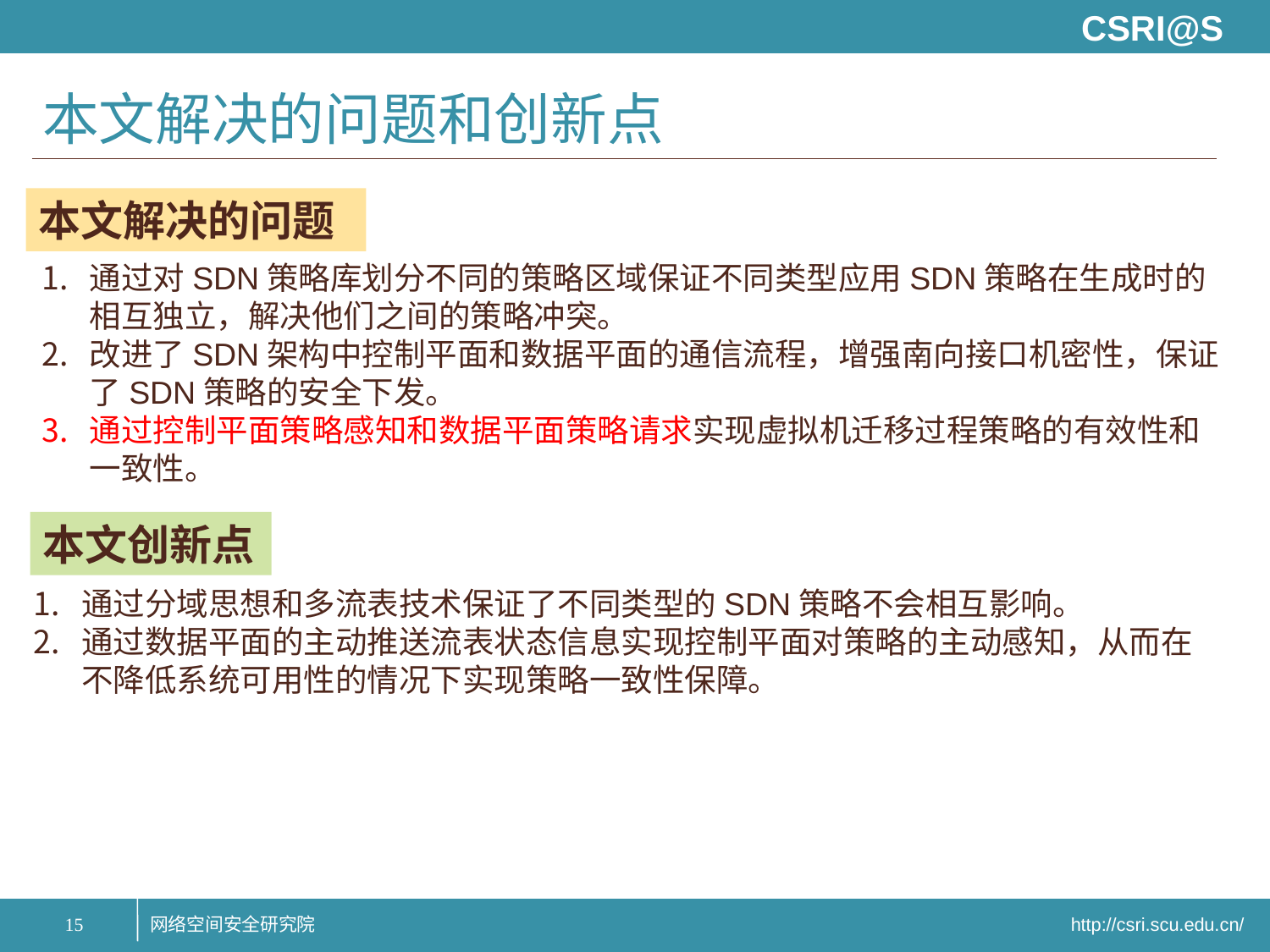

# 本文解决的问题和创新点
本文解决的问题
通过对SDN策略库划分不同的策略区域保证不同类型应用SDN策略在生成时的相互独立，解决他们之间的策略冲突。
改进了SDN架构中控制平面和数据平面的通信流程，增强南向接口机密性，保证了SDN策略的安全下发。
通过控制平面策略感知和数据平面策略请求实现虚拟机迁移过程策略的有效性和一致性。
本文创新点
通过分域思想和多流表技术保证了不同类型的SDN策略不会相互影响。
通过数据平面的主动推送流表状态信息实现控制平面对策略的主动感知，从而在不降低系统可用性的情况下实现策略一致性保障。
15